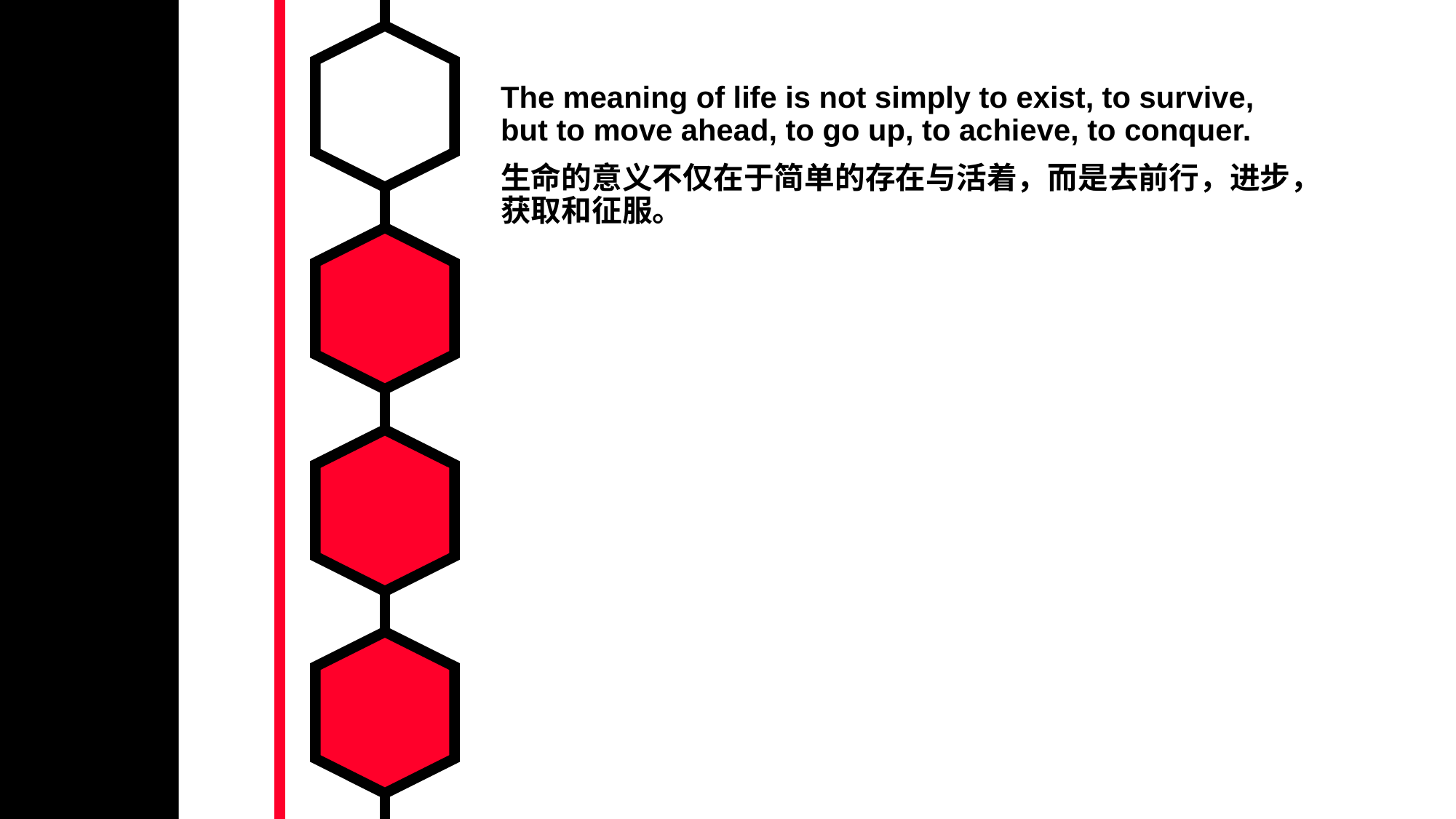

#

The meaning of life is not simply to exist, to survive, but to move ahead, to go up, to achieve, to conquer.
生命的意义不仅在于简单的存在与活着，而是去前行，进步，获取和征服。